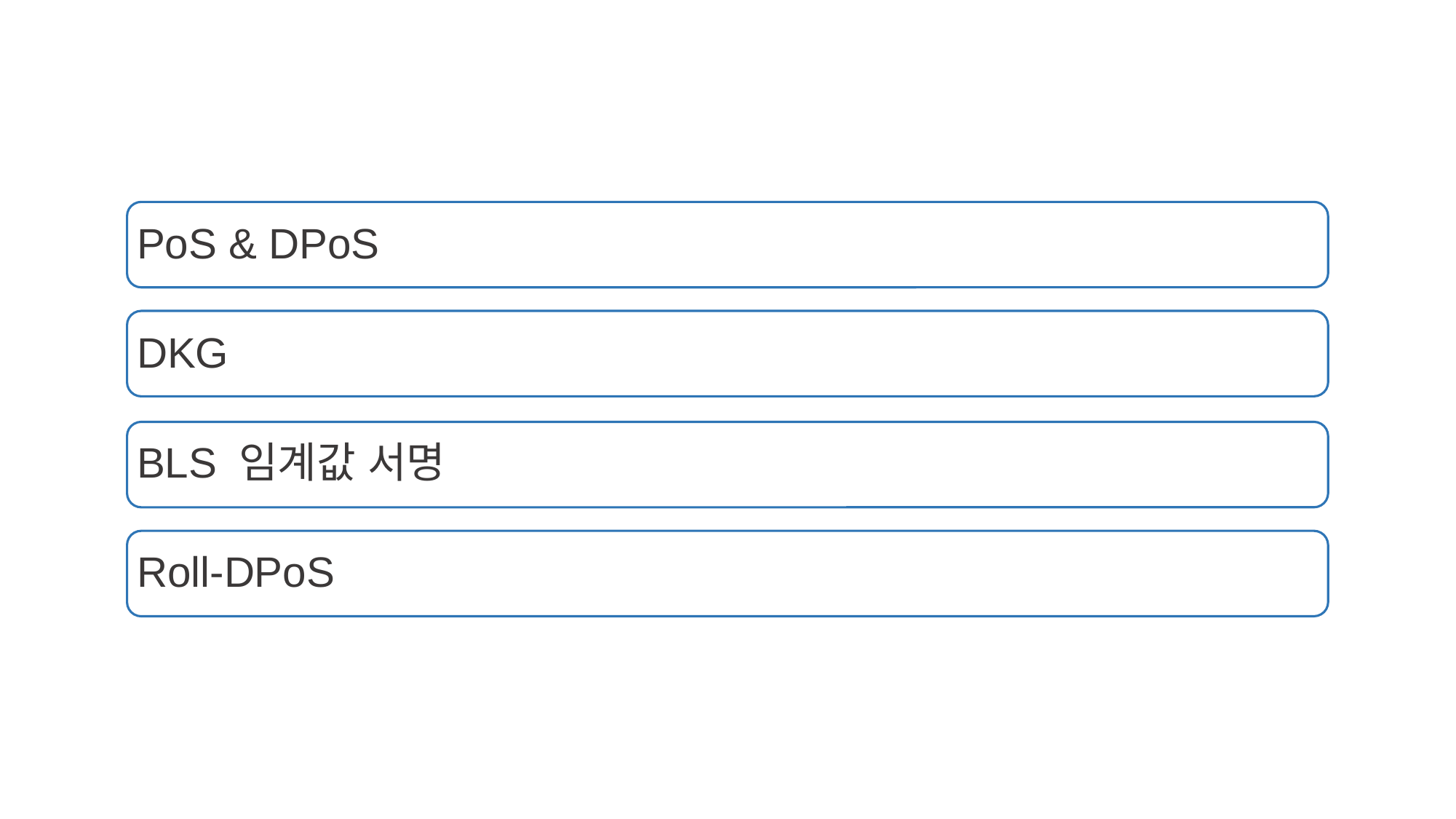

PoS & DPoS
DKG
BLS 임계값 서명
Roll-DPoS